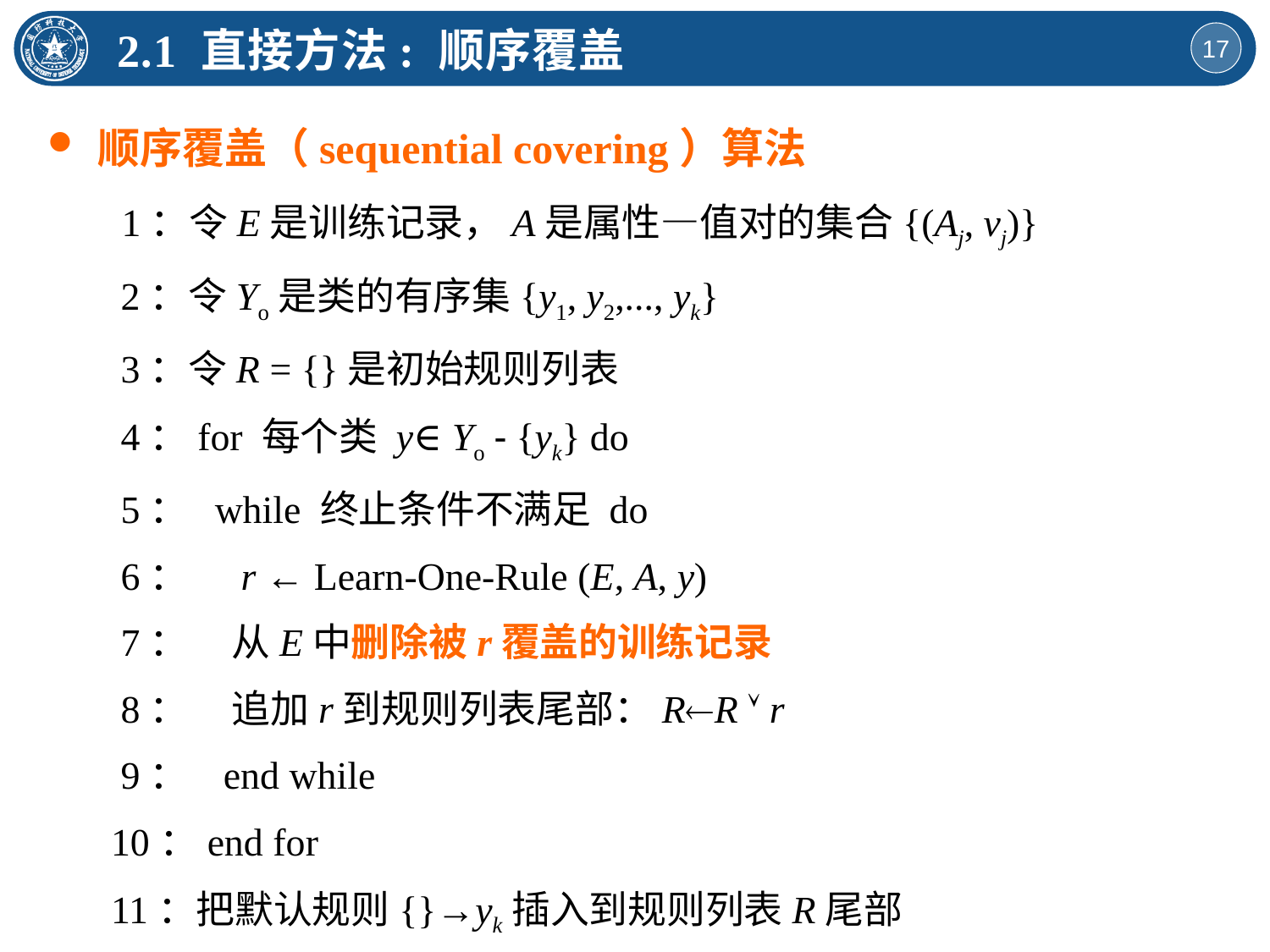

2.1 直接方法: 顺序覆盖
顺序覆盖（sequential covering）算法
 1：令E是训练记录，A是属性—值对的集合{(Aj, vj)}
 2：令Yo是类的有序集{y1, y2,..., yk}
 3：令R = {}是初始规则列表
 4：for 每个类 y∈Yo − {yk} do
 5：  while 终止条件不满足 do
 6：     r ← Learn-One-Rule (E, A, y)
 7：     从E中删除被r覆盖的训练记录
 8：     追加r到规则列表尾部：R←R ∨ r
 9：   end while
10：end for
11：把默认规则{}→yk插入到规则列表R尾部